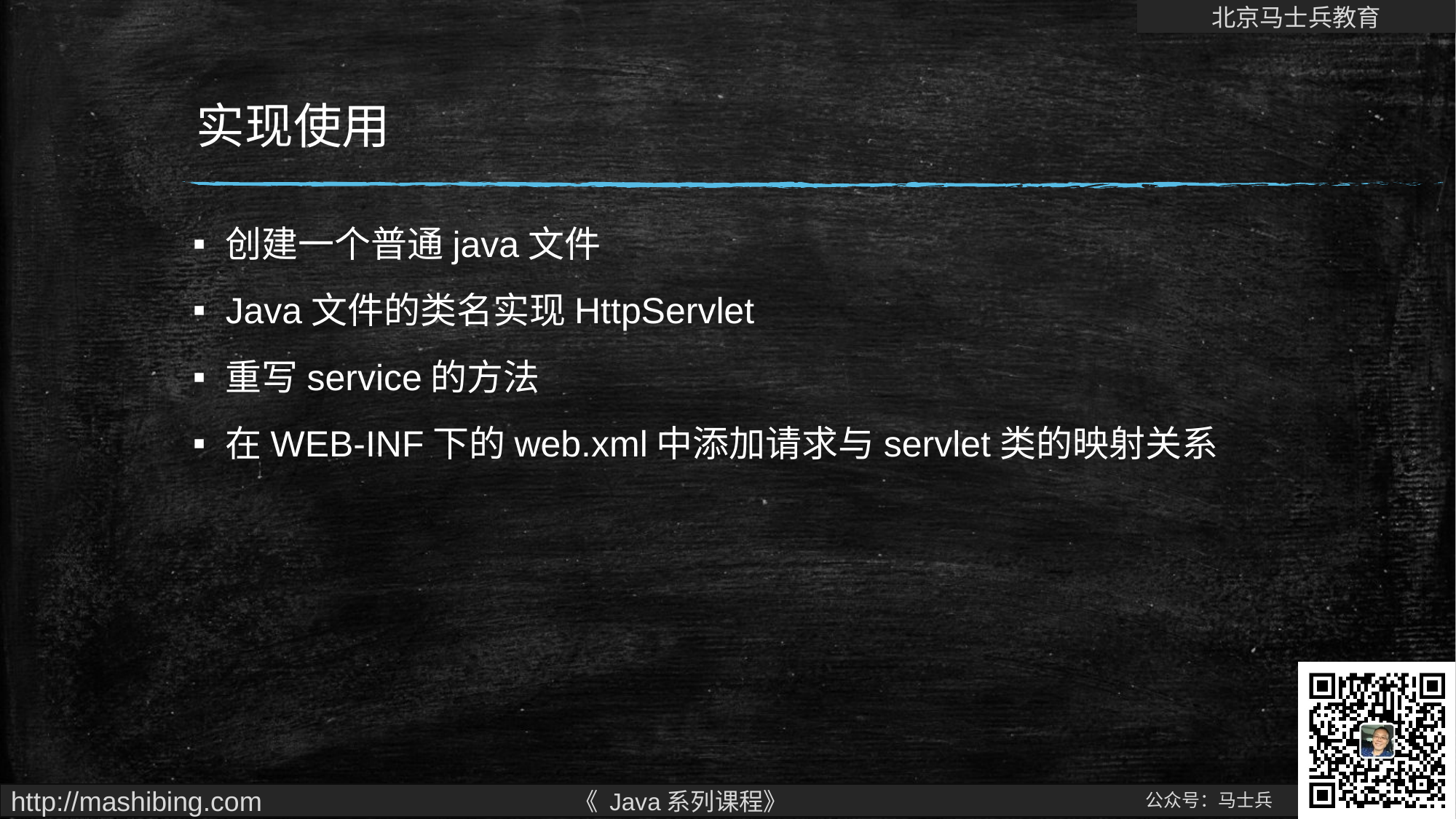

# 实现使用
创建一个普通java文件
Java文件的类名实现HttpServlet
重写service的方法
在WEB-INF下的web.xml中添加请求与servlet类的映射关系